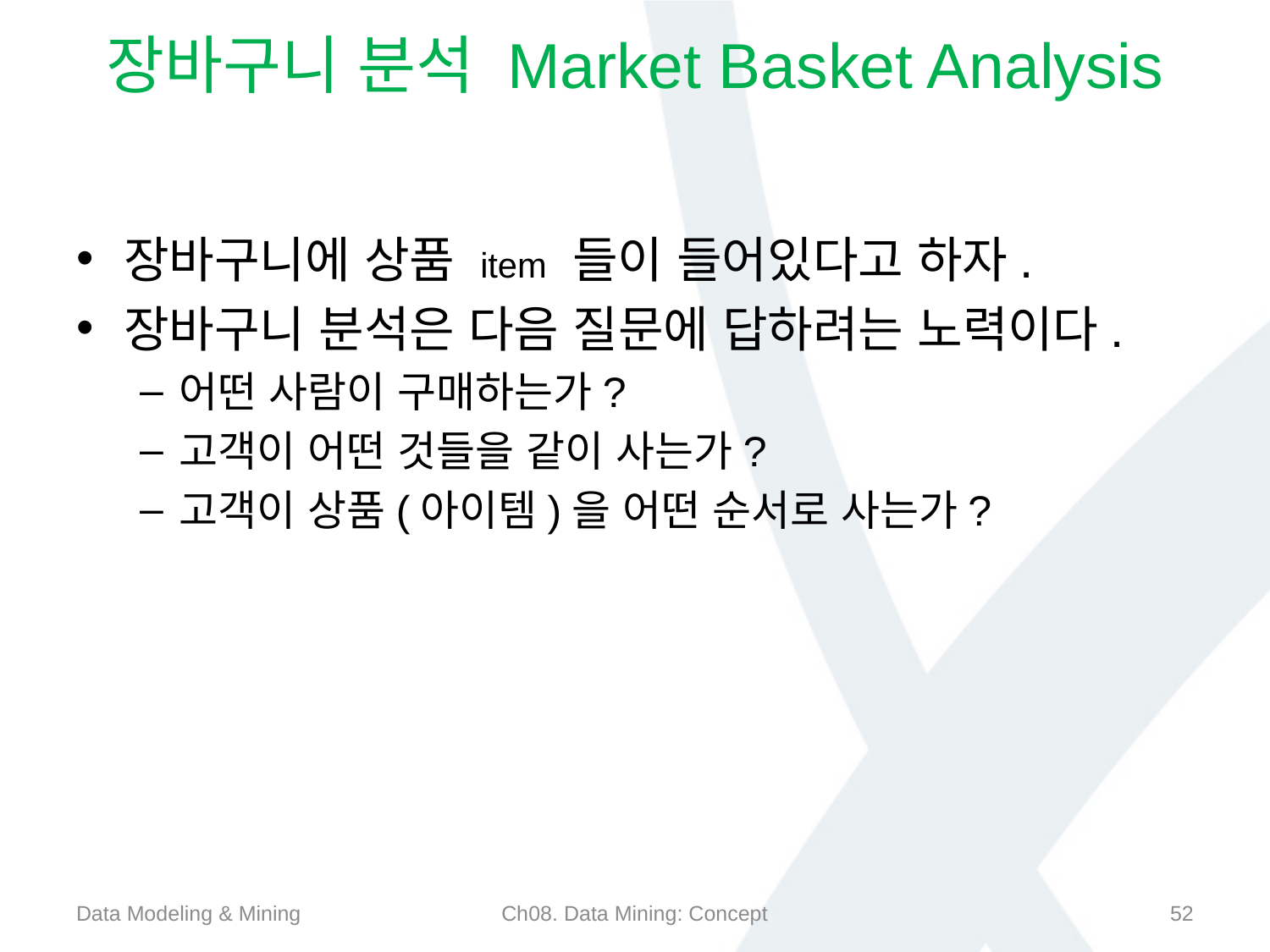

# 장바구니 분석 Market Basket Analysis
장바구니에 상품 item 들이 들어있다고 하자.
장바구니 분석은 다음 질문에 답하려는 노력이다.
어떤 사람이 구매하는가?
고객이 어떤 것들을 같이 사는가?
고객이 상품(아이템)을 어떤 순서로 사는가?

Data Modeling & Mining
Ch08. Data Mining: Concept
52